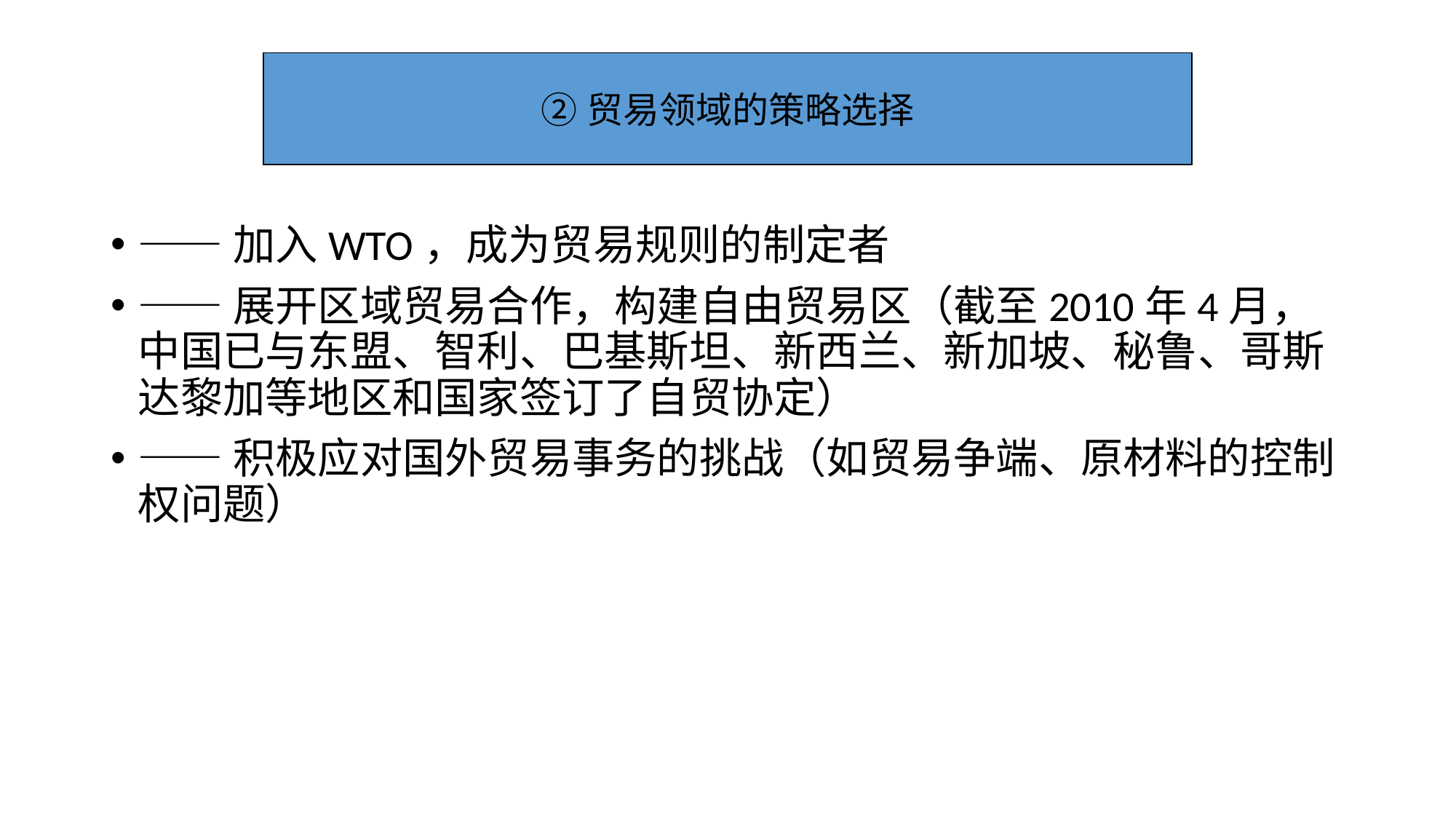

②贸易领域的策略选择
——加入WTO，成为贸易规则的制定者
——展开区域贸易合作，构建自由贸易区（截至2010年4月，中国已与东盟、智利、巴基斯坦、新西兰、新加坡、秘鲁、哥斯达黎加等地区和国家签订了自贸协定）
——积极应对国外贸易事务的挑战（如贸易争端、原材料的控制权问题）